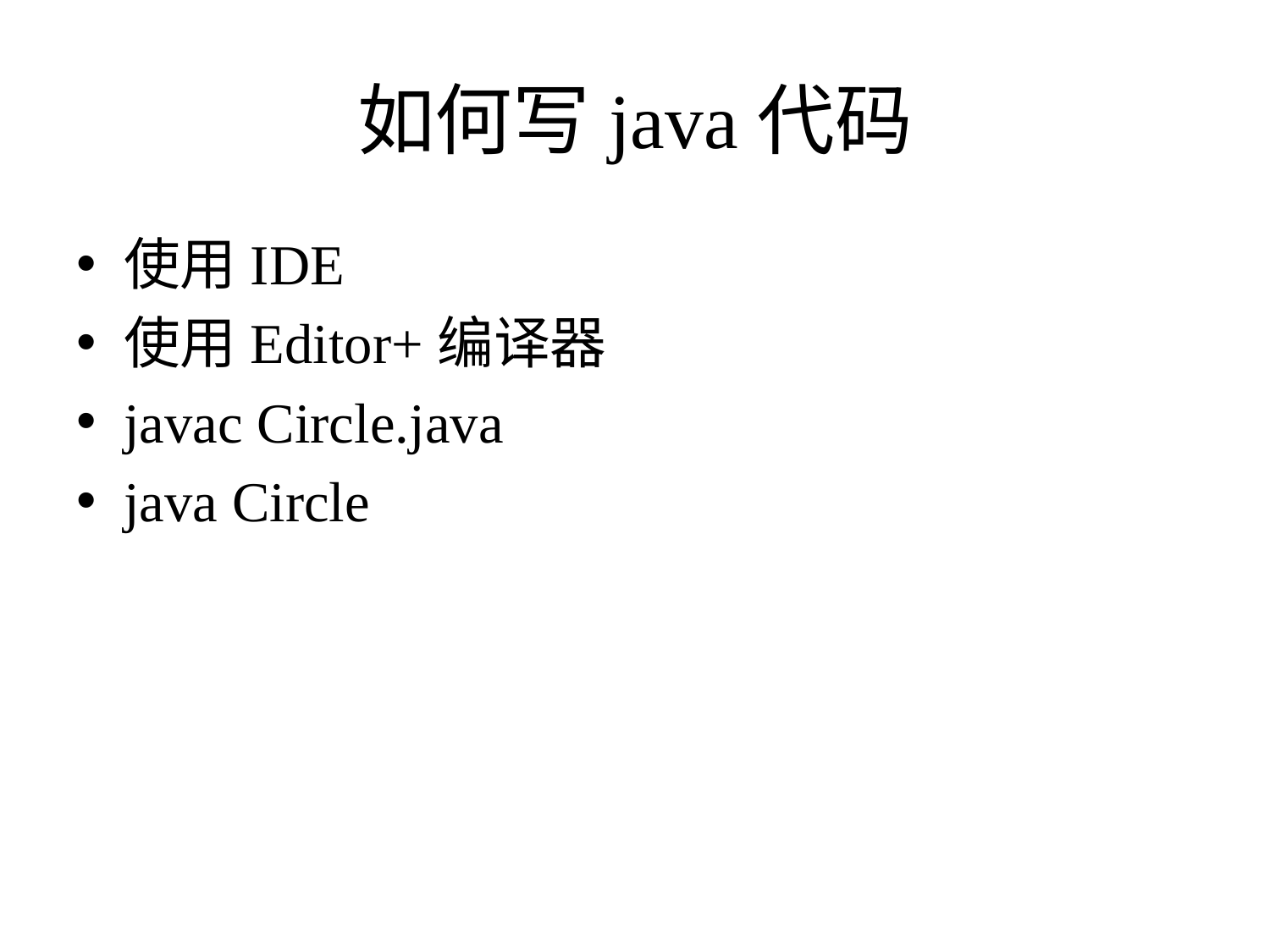

# 如何写java代码
使用IDE
使用Editor+编译器
javac Circle.java
java Circle